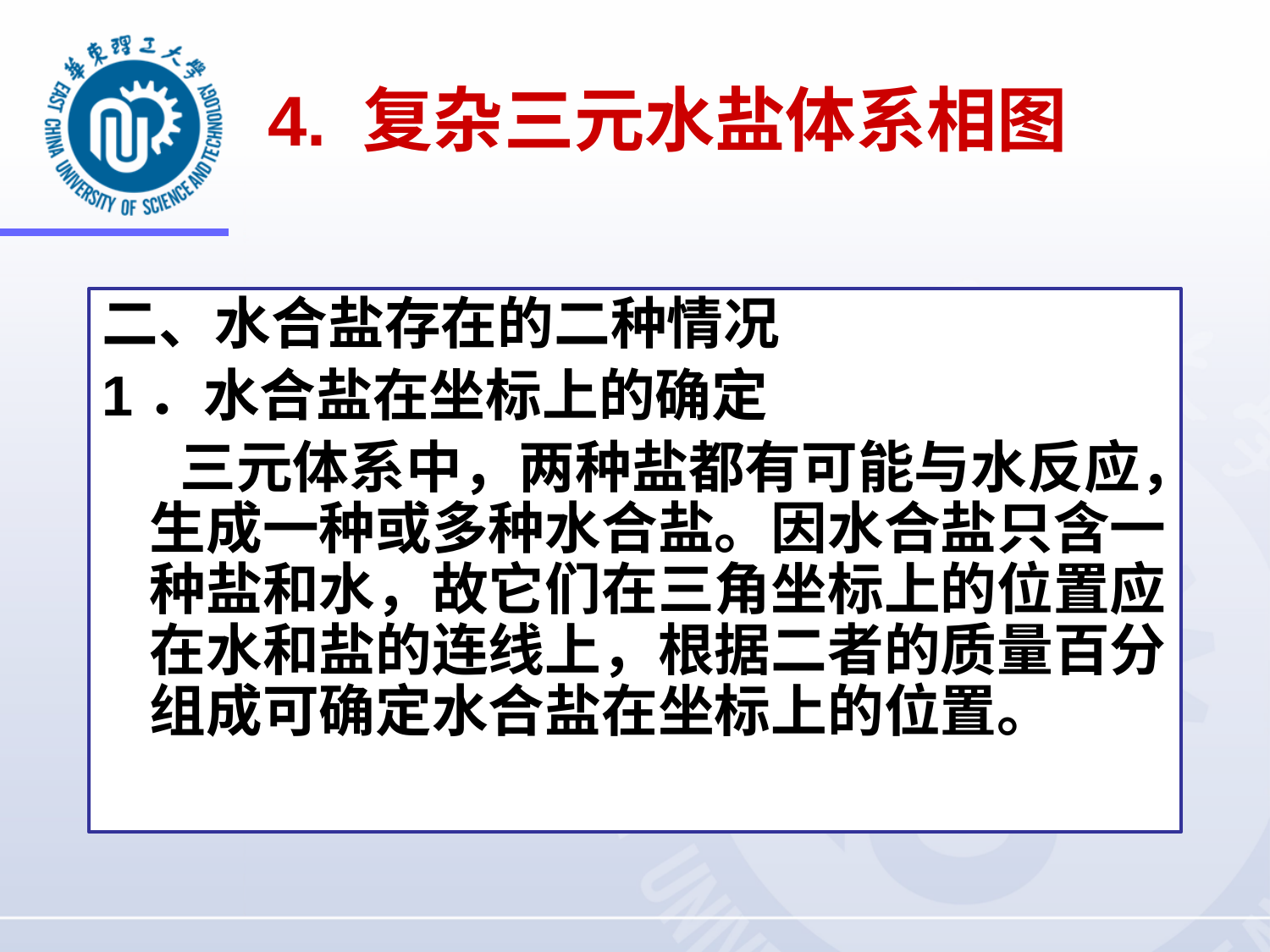

4. 复杂三元水盐体系相图
二、水合盐存在的二种情况
1．水合盐在坐标上的确定
     三元体系中，两种盐都有可能与水反应，生成一种或多种水合盐。因水合盐只含一种盐和水，故它们在三角坐标上的位置应在水和盐的连线上，根据二者的质量百分组成可确定水合盐在坐标上的位置。